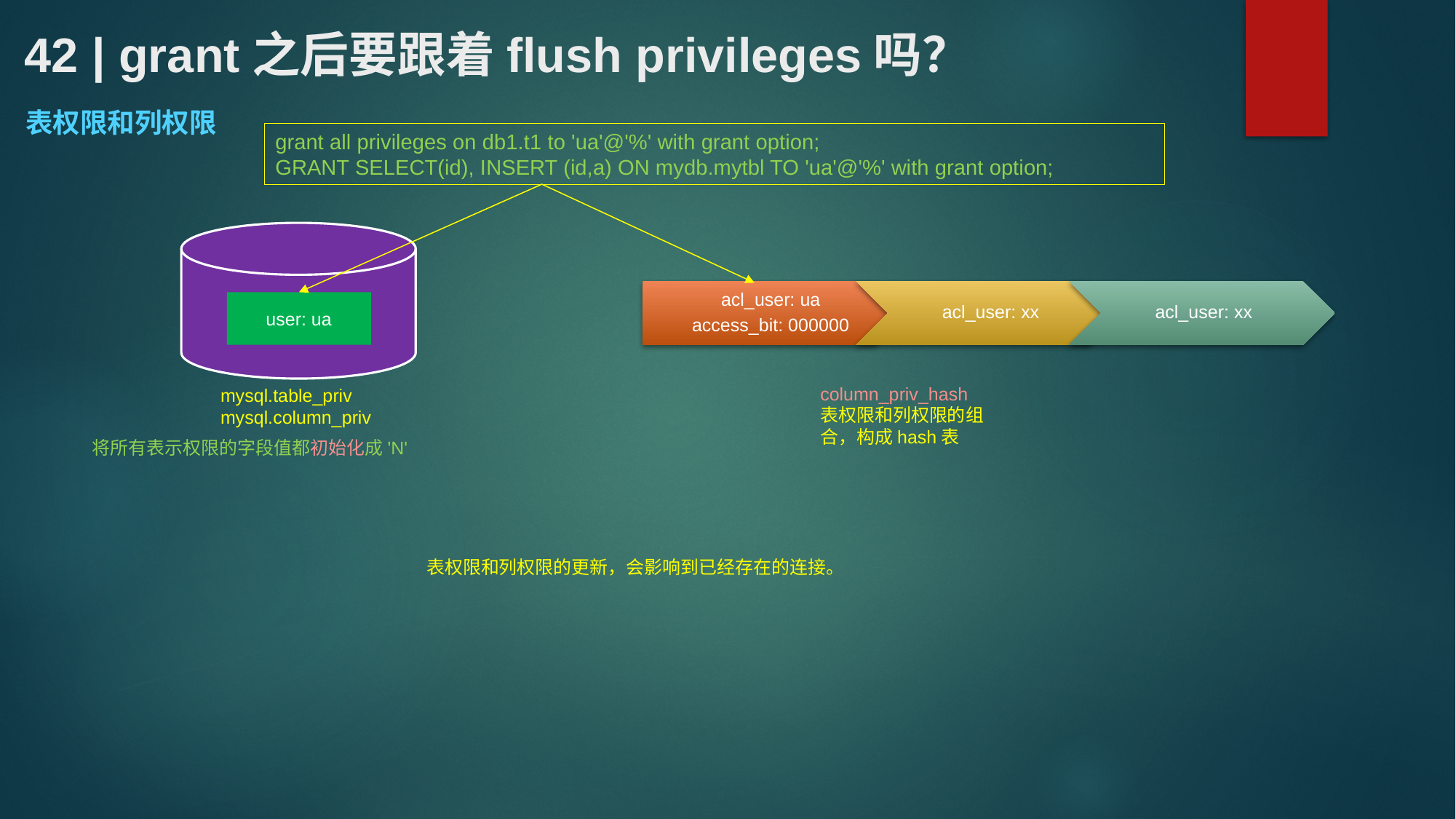

# 42 | grant之后要跟着flush privileges吗？
表权限和列权限
grant all privileges on db1.t1 to 'ua'@'%' with grant option;
GRANT SELECT(id), INSERT (id,a) ON mydb.mytbl TO 'ua'@'%' with grant option;

acl_user: ua
access_bit: 000000
acl_user: xx
acl_user: xx
user: ua
column_priv_hash表权限和列权限的组合，构成hash表
mysql.table_priv
mysql.column_priv
将所有表示权限的字段值都初始化成'N'
表权限和列权限的更新，会影响到已经存在的连接。